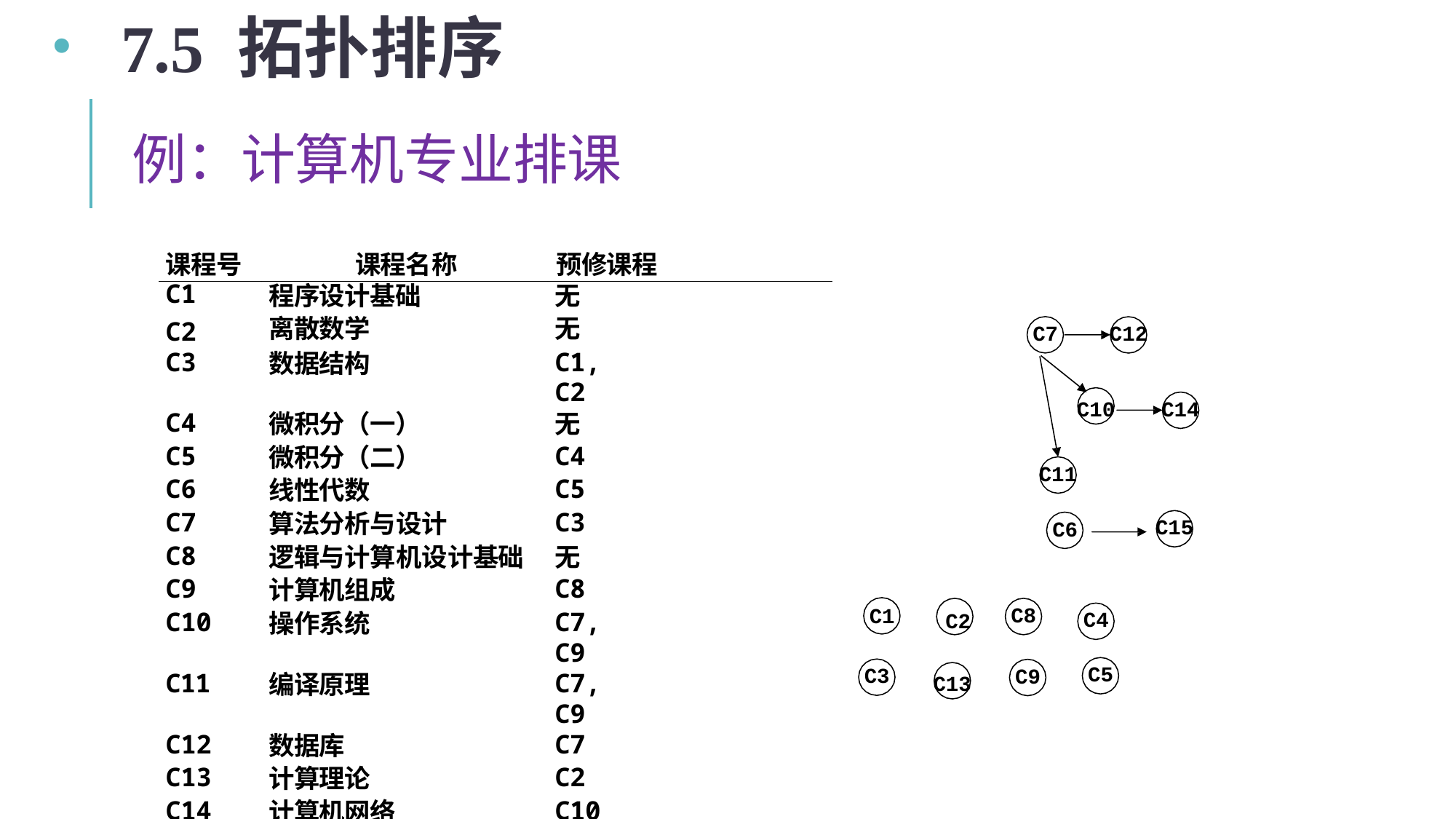

7.5 拓扑排序

例：计算机专业排课
课程号	课程名称	预修课程

| C1 C2 | 程序设计基础 离散数学 | 无 无 |
| --- | --- | --- |
| C3 | 数据结构 | C1, C2 |
| C4 | 微积分（一） | 无 |
| C5 | 微积分（二） | C4 |
| C6 | 线性代数 | C5 |
| C7 | 算法分析与设计 | C3 |
| C8 | 逻辑与计算机设计基础 | 无 |
| C9 | 计算机组成 | C8 |
| C10 | 操作系统 | C7, C9 |
| C11 | 编译原理 | C7, C9 |
| C12 | 数据库 | C7 |
| C13 | 计算理论 | C2 |
| C14 | 计算机网络 | C10 |
| C15 | 数值分析 | C6 |

C7
C12

C14
C10

C11

C15
C6

C1
C8

C2
C4

C5
C3
C9

C13